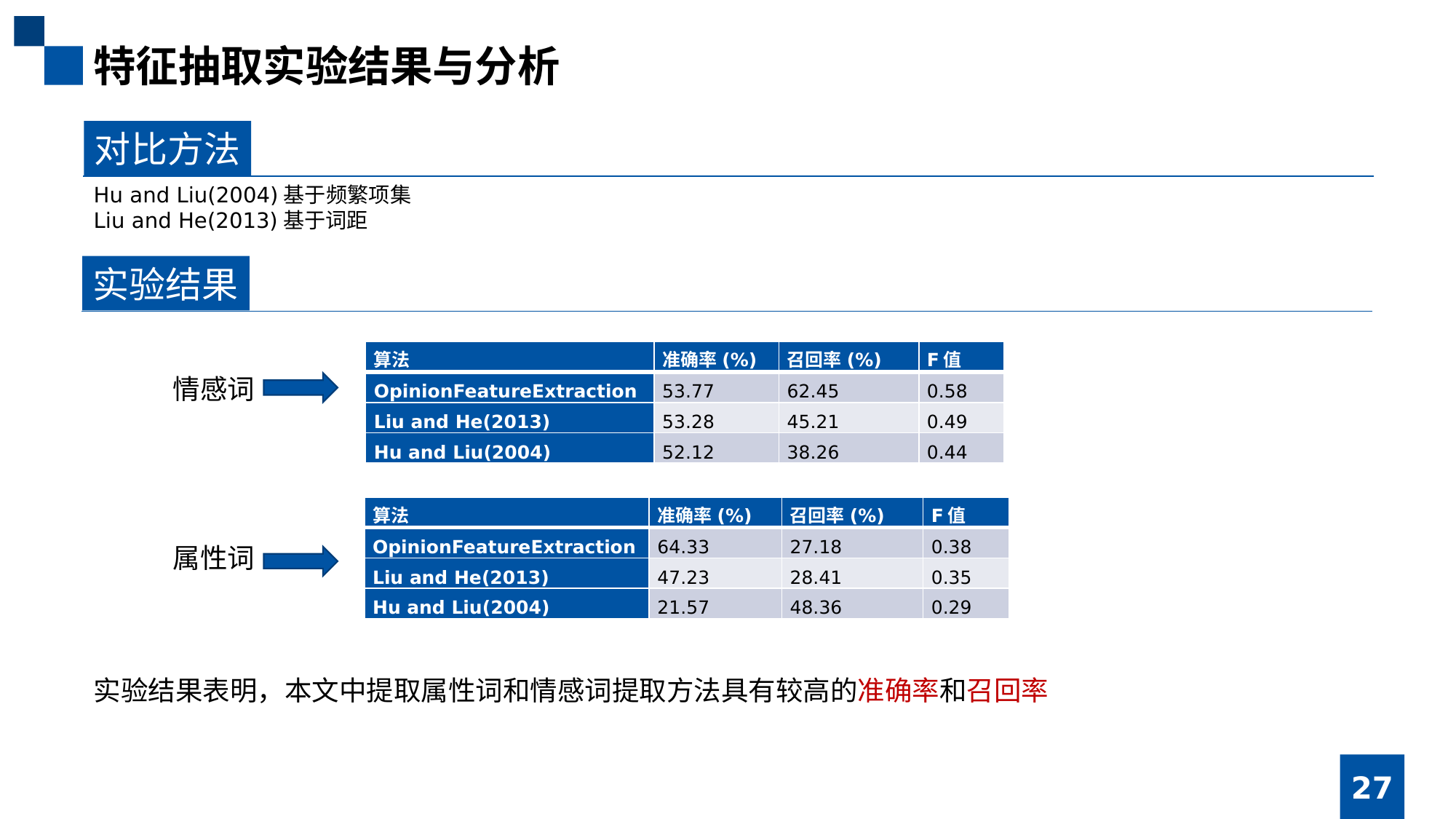

特征抽取实验结果与分析
对比方法
Hu and Liu(2004)基于频繁项集
Liu and He(2013)基于词距
实验结果
| 算法 | 准确率(%) | 召回率(%) | F值 |
| --- | --- | --- | --- |
| OpinionFeatureExtraction | 53.77 | 62.45 | 0.58 |
| Liu and He(2013) | 53.28 | 45.21 | 0.49 |
| Hu and Liu(2004) | 52.12 | 38.26 | 0.44 |
情感词

| 算法 | 准确率(%) | 召回率(%) | F值 |
| --- | --- | --- | --- |
| OpinionFeatureExtraction | 64.33 | 27.18 | 0.38 |
| Liu and He(2013) | 47.23 | 28.41 | 0.35 |
| Hu and Liu(2004) | 21.57 | 48.36 | 0.29 |
属性词

实验结果表明，本文中提取属性词和情感词提取方法具有较高的准确率和召回率
27